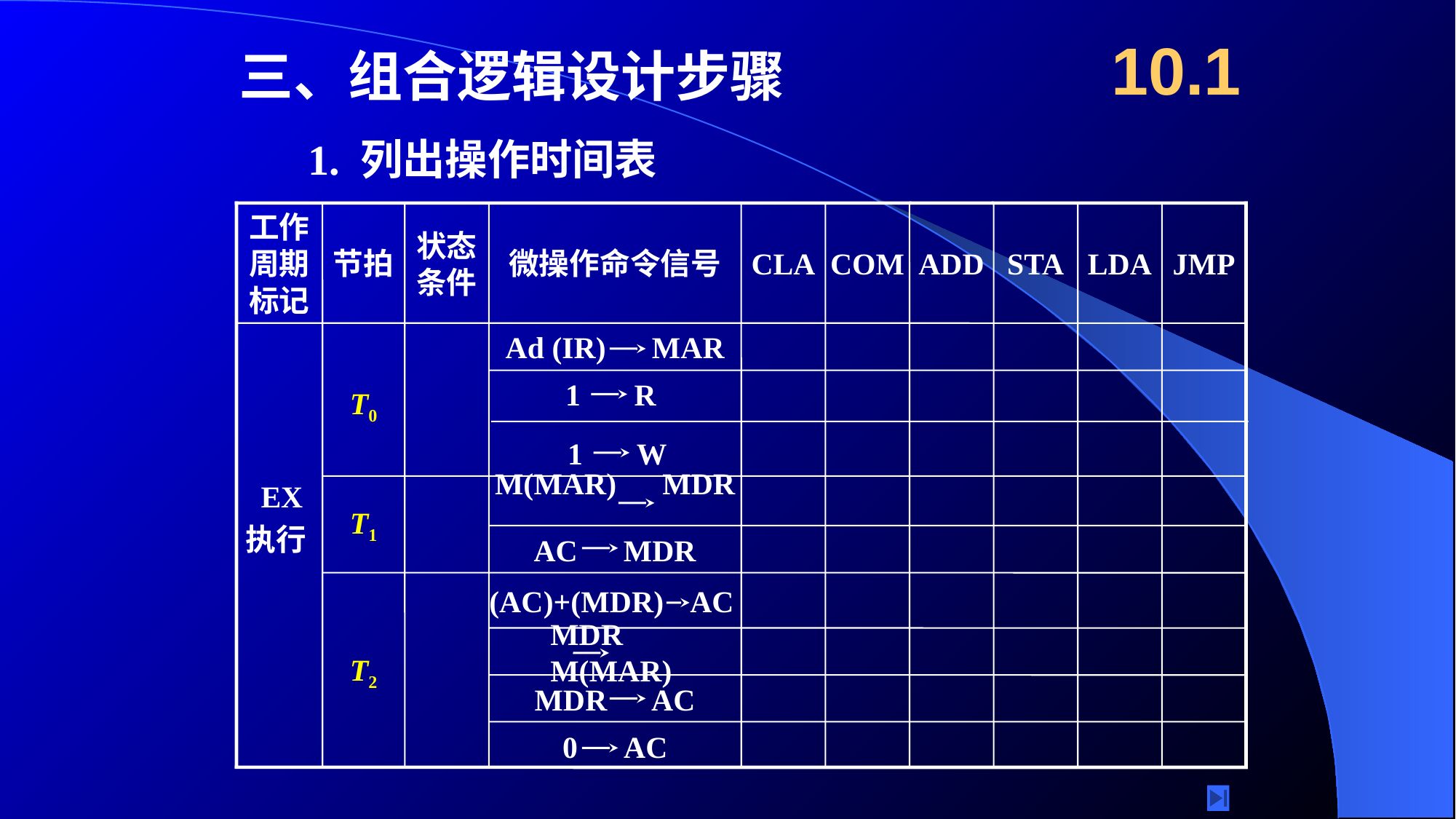

10.1
三、组合逻辑设计步骤
1. 列出操作时间表
工作周期标记

节拍
状态条件
微操作命令信号
CLA
COM
ADD
STA

LDA
JMP

Ad (IR)      MAR

  EX
执行
T0

1       R

1       W

T1
M(MAR)      MDR

AC      MDR

(AC)+(MDR)    AC

T2

MDR       M(MAR)

MDR      AC

0      AC